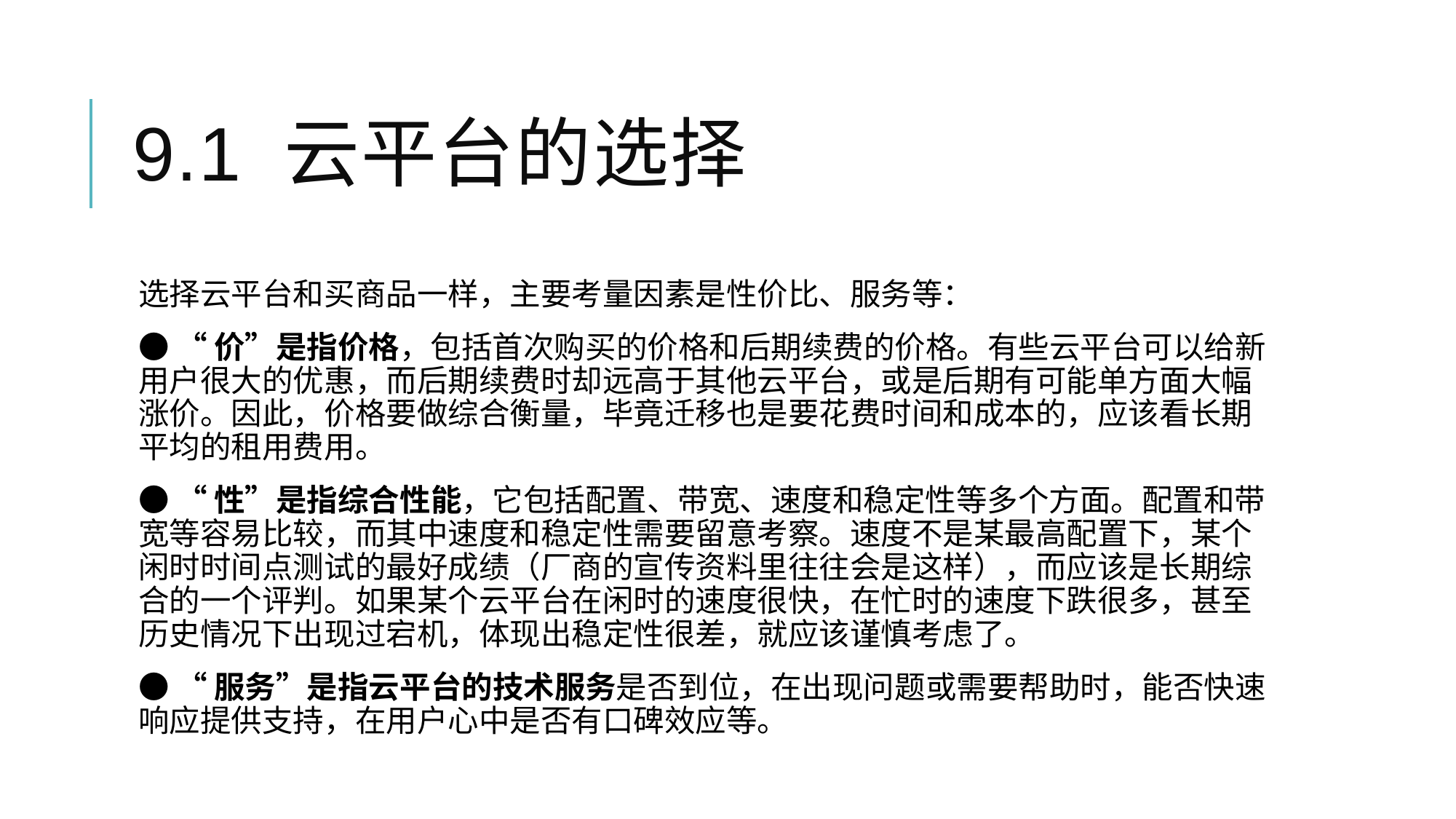

# 9.1 云平台的选择
选择云平台和买商品一样，主要考量因素是性价比、服务等：
● “价”是指价格，包括首次购买的价格和后期续费的价格。有些云平台可以给新用户很大的优惠，而后期续费时却远高于其他云平台，或是后期有可能单方面大幅涨价。因此，价格要做综合衡量，毕竟迁移也是要花费时间和成本的，应该看长期平均的租用费用。
● “性”是指综合性能，它包括配置、带宽、速度和稳定性等多个方面。配置和带宽等容易比较，而其中速度和稳定性需要留意考察。速度不是某最高配置下，某个闲时时间点测试的最好成绩（厂商的宣传资料里往往会是这样），而应该是长期综合的一个评判。如果某个云平台在闲时的速度很快，在忙时的速度下跌很多，甚至历史情况下出现过宕机，体现出稳定性很差，就应该谨慎考虑了。
● “服务”是指云平台的技术服务是否到位，在出现问题或需要帮助时，能否快速响应提供支持，在用户心中是否有口碑效应等。